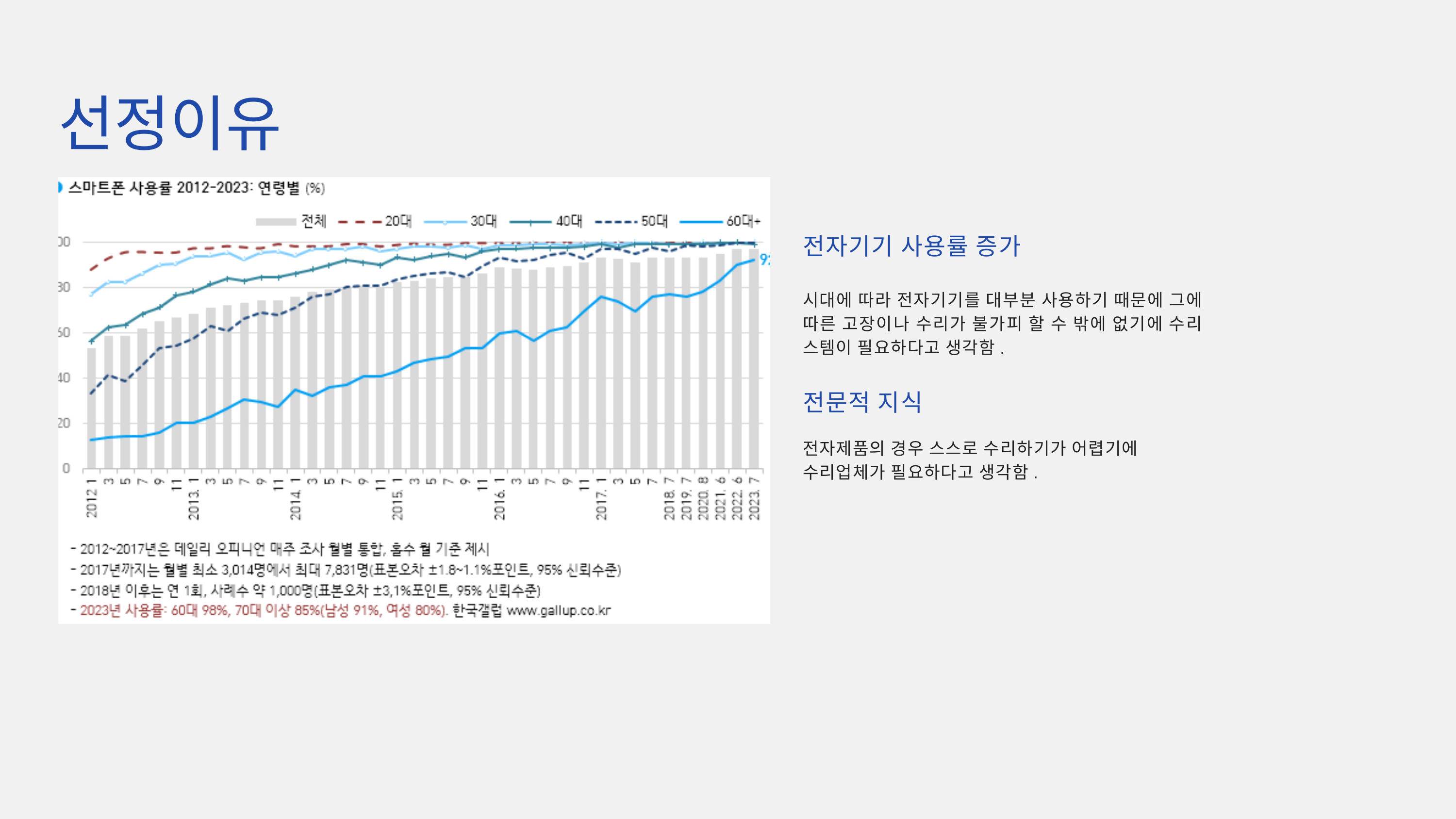

선정이유

전자기기 사용률 증가
시대에 따라 전자기기를 대부분 사용하기 때문에 그에 따른 고장이나 수리가 불가피 할 수 밖에 없기에 수리 스템이 필요하다고 생각함.
전문적 지식
전자제품의 경우 스스로 수리하기가 어렵기에
수리업체가 필요하다고 생각함.